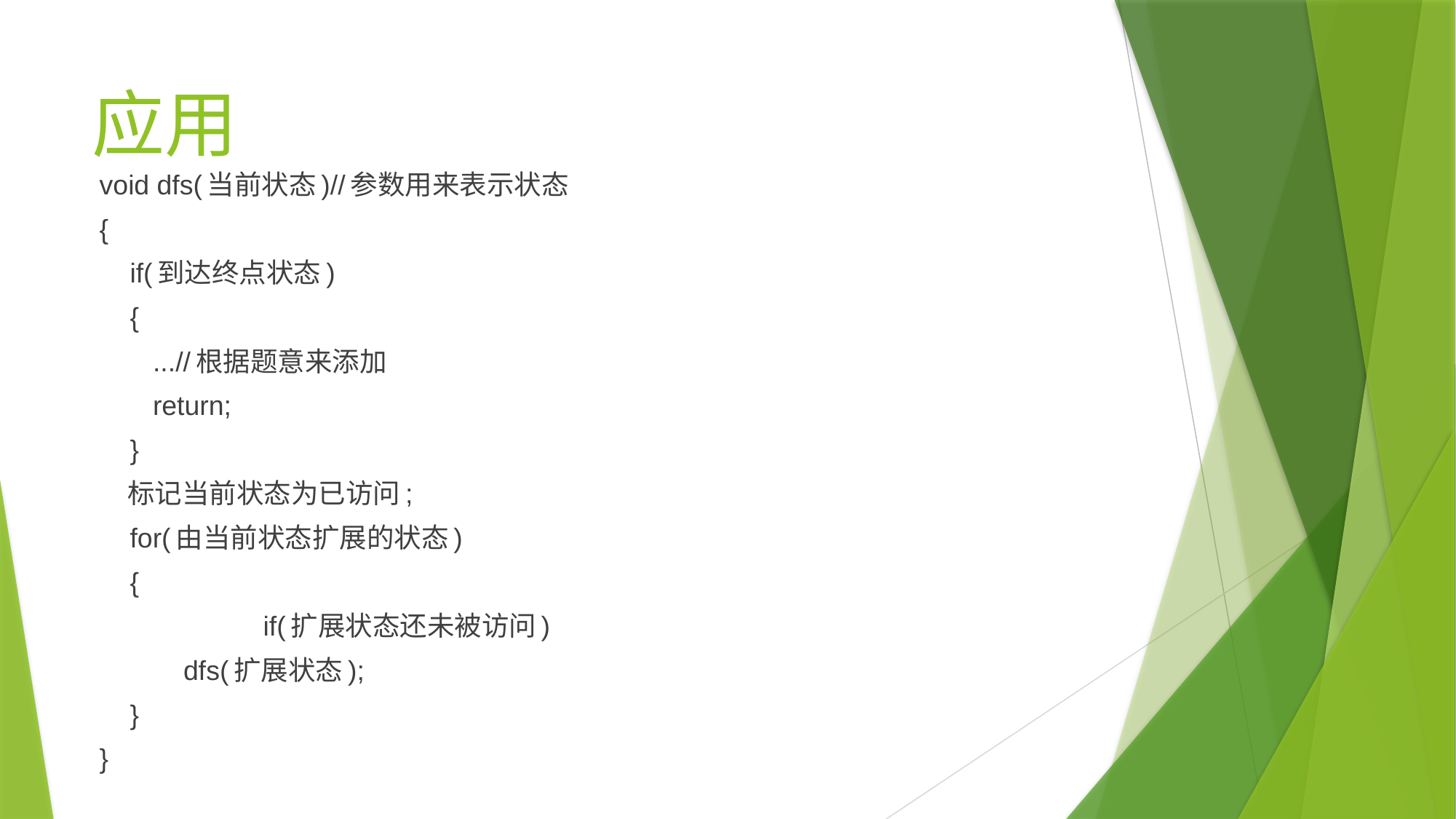

# 应用
 void dfs(当前状态)//参数用来表示状态
 {
     if(到达终点状态)
     {
        ...//根据题意来添加
        return;
     }
     标记当前状态为已访问;
     for(由当前状态扩展的状态)
     {
		 if(扩展状态还未被访问)
            dfs(扩展状态);
     }
 }